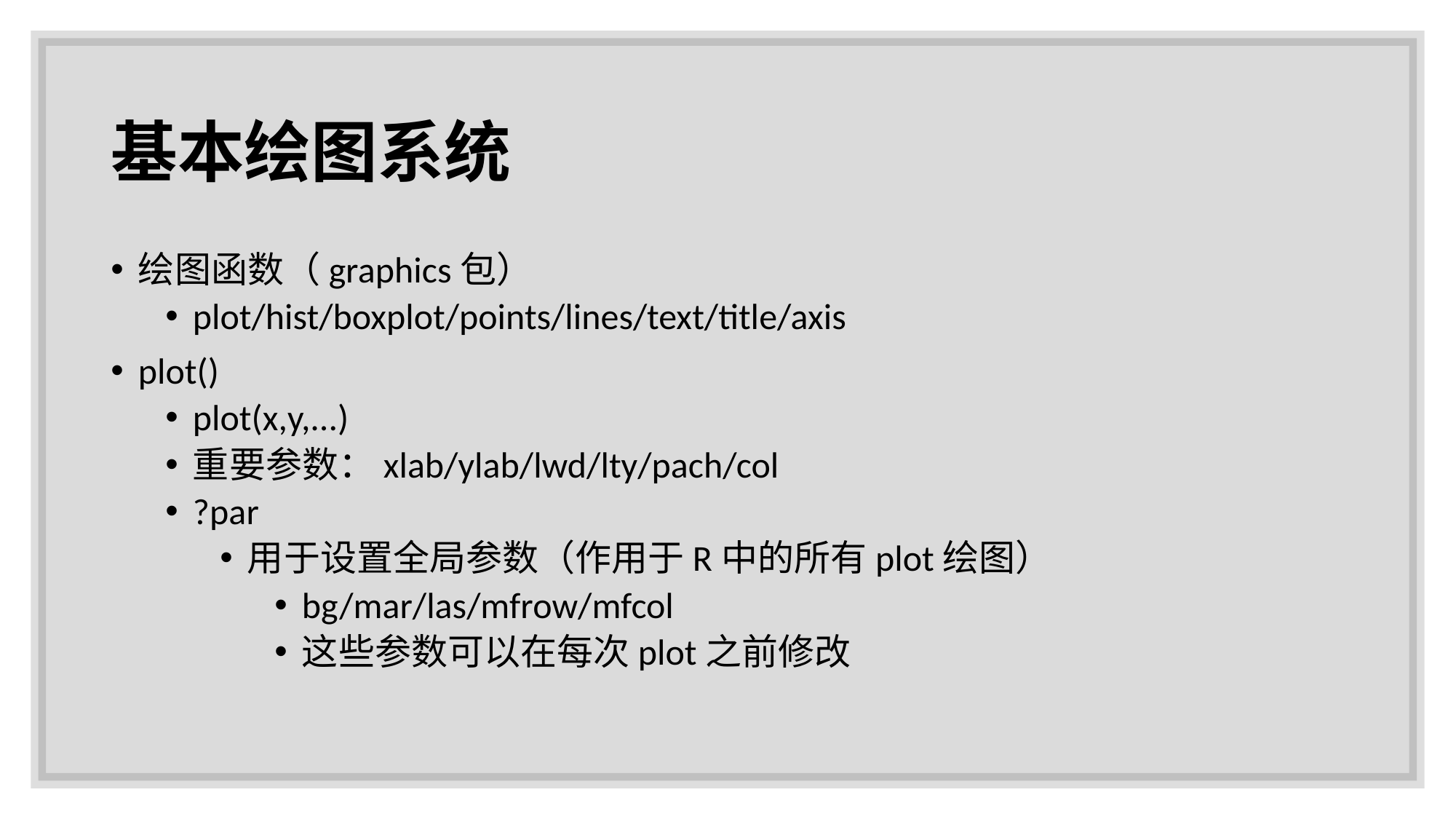

# 基本绘图系统
绘图函数（graphics包）
plot/hist/boxplot/points/lines/text/title/axis
plot()
plot(x,y,...)
重要参数：xlab/ylab/lwd/lty/pach/col
?par
用于设置全局参数（作用于R中的所有plot绘图）
bg/mar/las/mfrow/mfcol
这些参数可以在每次plot之前修改